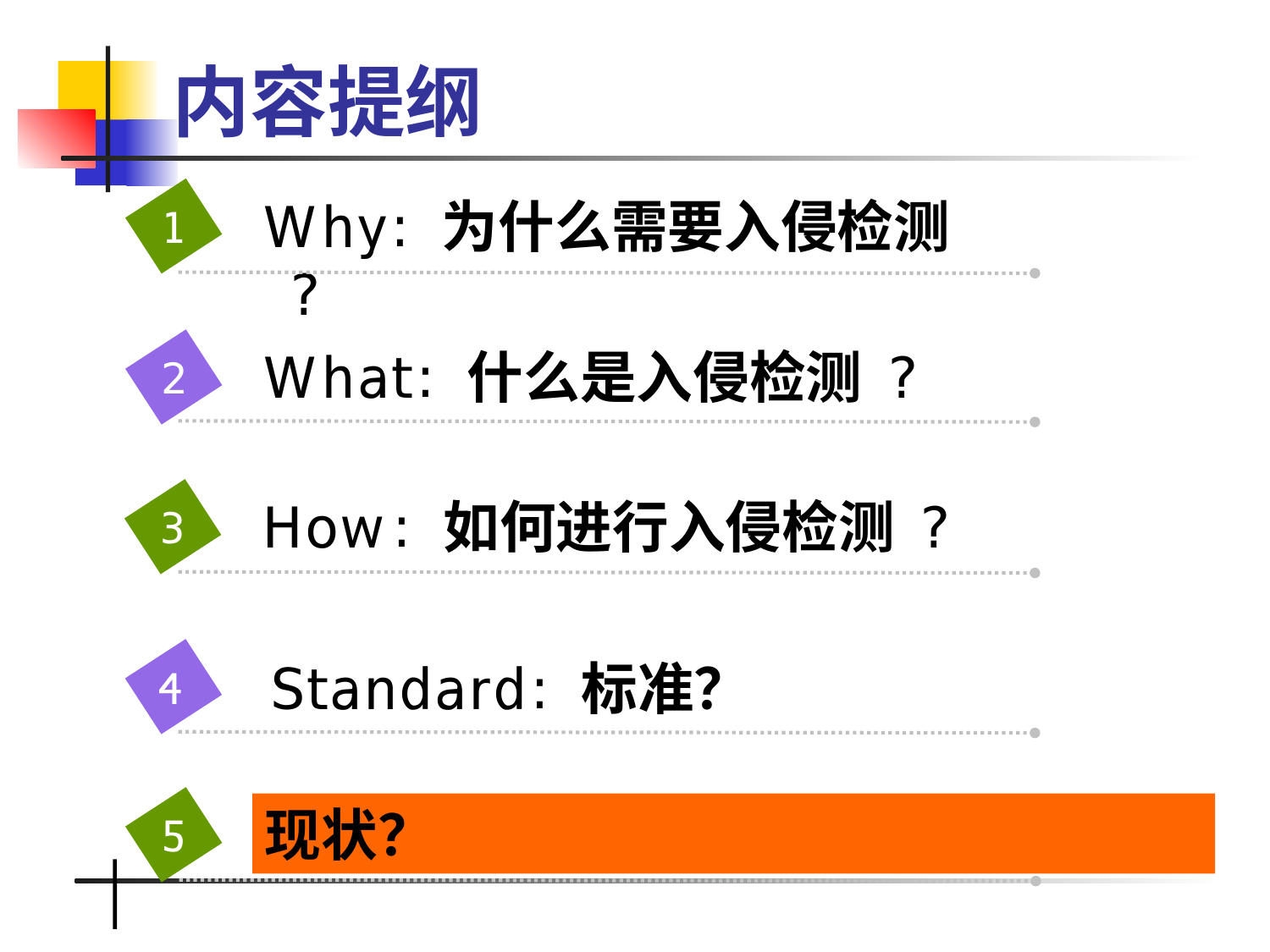

# 内容提纲
Why: 为什么需要入侵检测 ?

1

What: 什么是入侵检测 ?

2

How: 如何进行入侵检测 ?

3

Standard: 标准？

4

现状？

5